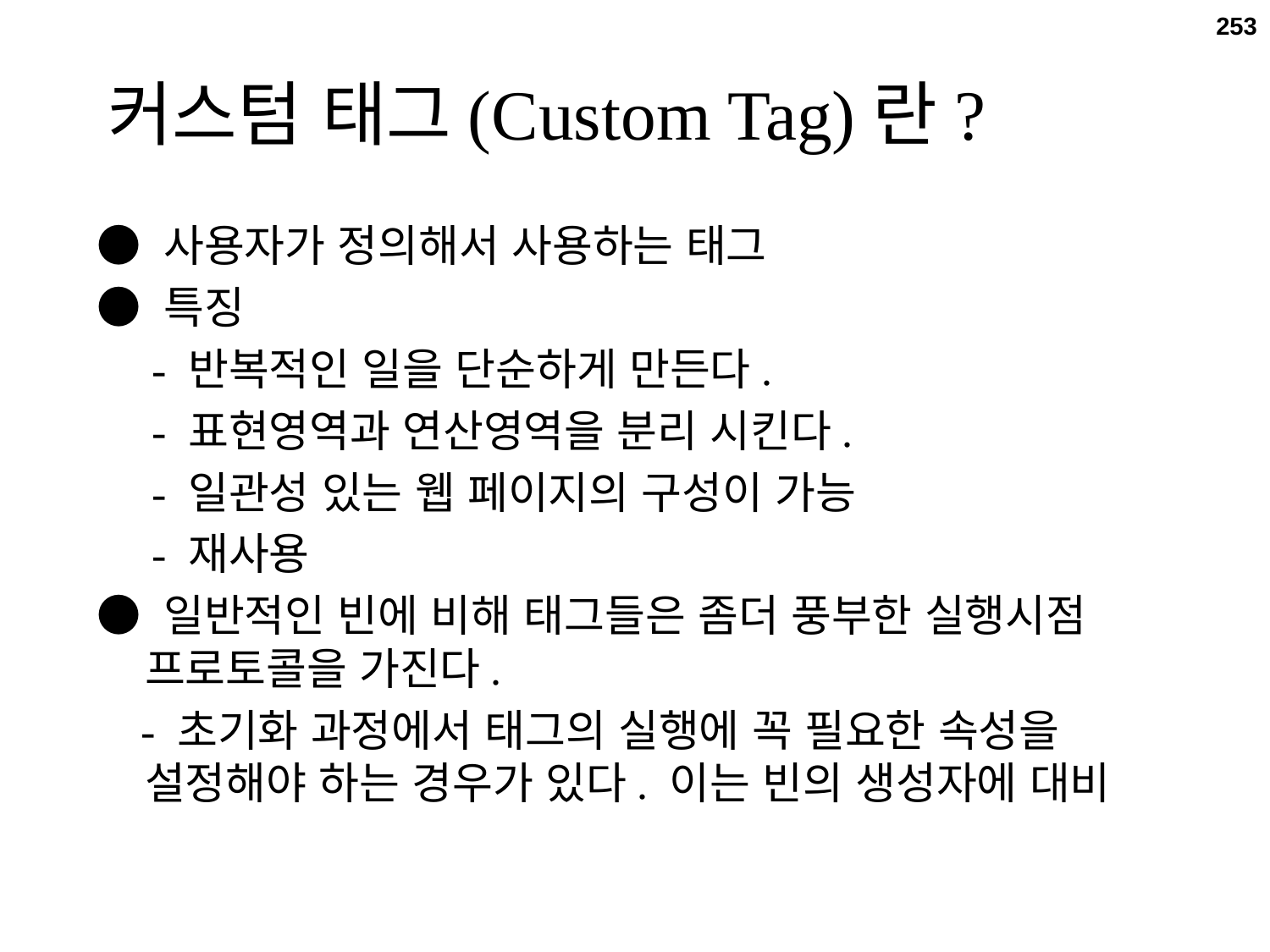

253
커스텀 태그(Custom Tag)란?
● 사용자가 정의해서 사용하는 태그
● 특징
     - 반복적인 일을 단순하게 만든다.
     - 표현영역과 연산영역을 분리 시킨다.
     - 일관성 있는 웹 페이지의 구성이 가능
     - 재사용
● 일반적인 빈에 비해 태그들은 좀더 풍부한 실행시점 프로토콜을 가진다.
    - 초기화 과정에서 태그의 실행에 꼭 필요한 속성을 설정해야 하는 경우가 있다. 이는 빈의 생성자에 대비